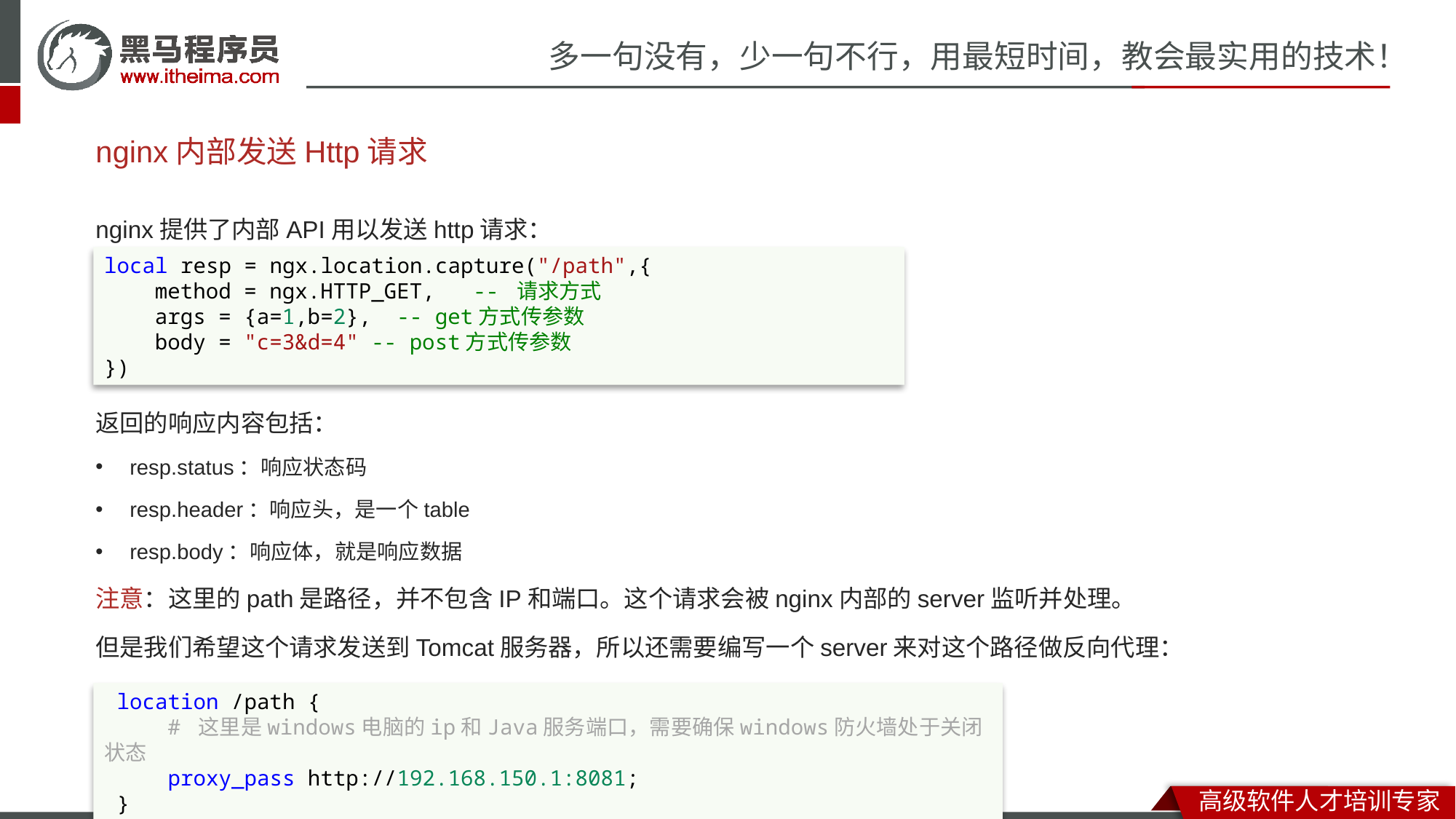

# nginx内部发送Http请求
nginx提供了内部API用以发送http请求：

返回的响应内容包括：
resp.status：响应状态码
resp.header：响应头，是一个table
resp.body：响应体，就是响应数据
注意：这里的path是路径，并不包含IP和端口。这个请求会被nginx内部的server监听并处理。
但是我们希望这个请求发送到Tomcat服务器，所以还需要编写一个server来对这个路径做反向代理：
local resp = ngx.location.capture("/path",{
    method = ngx.HTTP_GET,   -- 请求方式
    args = {a=1,b=2},  -- get方式传参数
    body = "c=3&d=4" -- post方式传参数
})
 location /path {
     # 这里是windows电脑的ip和Java服务端口，需要确保windows防火墙处于关闭状态
     proxy_pass http://192.168.150.1:8081;
 }